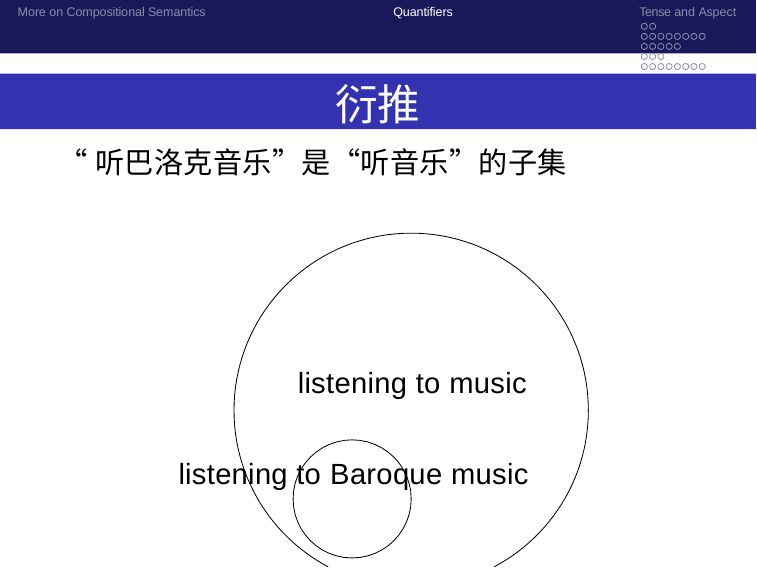

More on Compositional Semantics
Quantifiers
Tense and Aspect

衍推
“听巴洛克音乐”是“听音乐”的子集

listening to music

listening to Baroque music